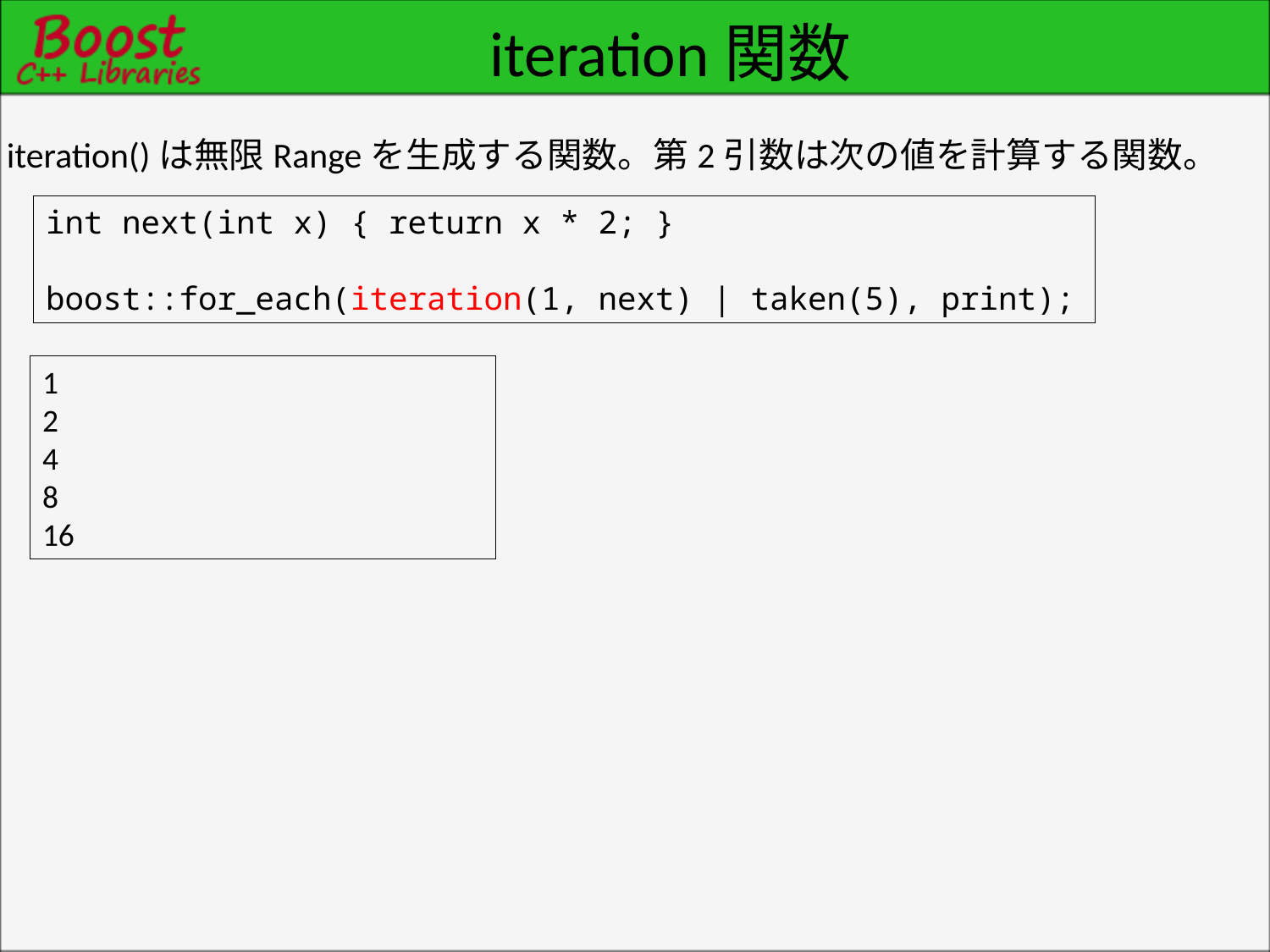

# iteration関数
iteration()は無限Rangeを生成する関数。第2引数は次の値を計算する関数。
int next(int x) { return x * 2; }

boost::for_each(iteration(1, next) | taken(5), print);
1
2
4
8
16